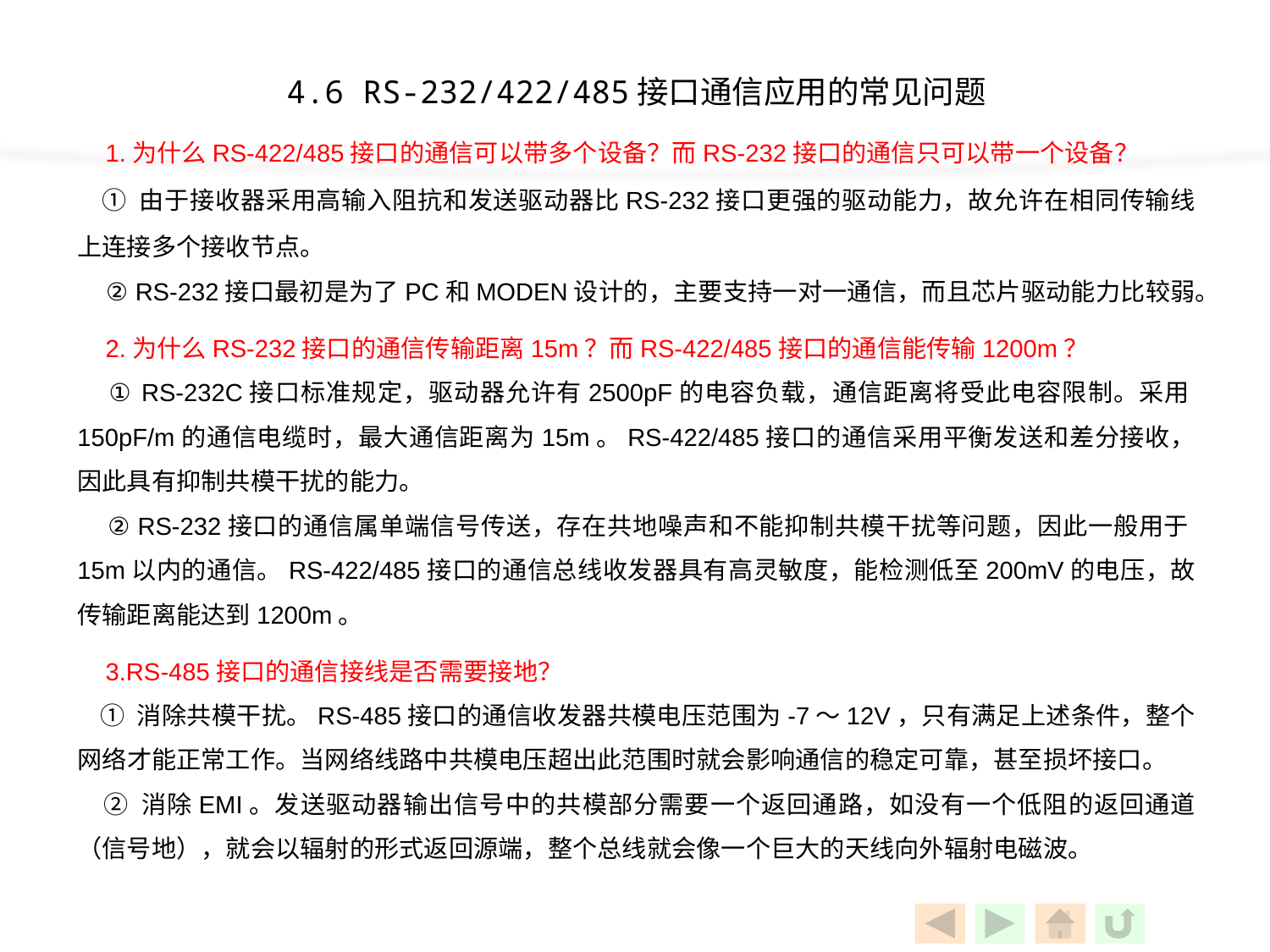

4.6 RS-232/422/485接口通信应用的常见问题
    1.为什么RS-422/485接口的通信可以带多个设备？而RS-232接口的通信只可以带一个设备？
    ① 由于接收器采用高输入阻抗和发送驱动器比RS-232接口更强的驱动能力，故允许在相同传输线上连接多个接收节点。
    ② RS-232接口最初是为了PC和MODEN设计的，主要支持一对一通信，而且芯片驱动能力比较弱。
    2.为什么RS-232接口的通信传输距离15m？而RS-422/485接口的通信能传输1200m？
    ① RS-232C接口标准规定，驱动器允许有2500pF的电容负载，通信距离将受此电容限制。采用150pF/m的通信电缆时，最大通信距离为15m。RS-422/485接口的通信采用平衡发送和差分接收，因此具有抑制共模干扰的能力。
    ② RS-232接口的通信属单端信号传送，存在共地噪声和不能抑制共模干扰等问题，因此一般用于15m以内的通信。RS-422/485接口的通信总线收发器具有高灵敏度，能检测低至200mV的电压，故传输距离能达到1200m。
    3.RS-485接口的通信接线是否需要接地？
    ① 消除共模干扰。RS-485接口的通信收发器共模电压范围为-7～12V，只有满足上述条件，整个网络才能正常工作。当网络线路中共模电压超出此范围时就会影响通信的稳定可靠，甚至损坏接口。
    ② 消除EMI。发送驱动器输出信号中的共模部分需要一个返回通路，如没有一个低阻的返回通道（信号地），就会以辐射的形式返回源端，整个总线就会像一个巨大的天线向外辐射电磁波。